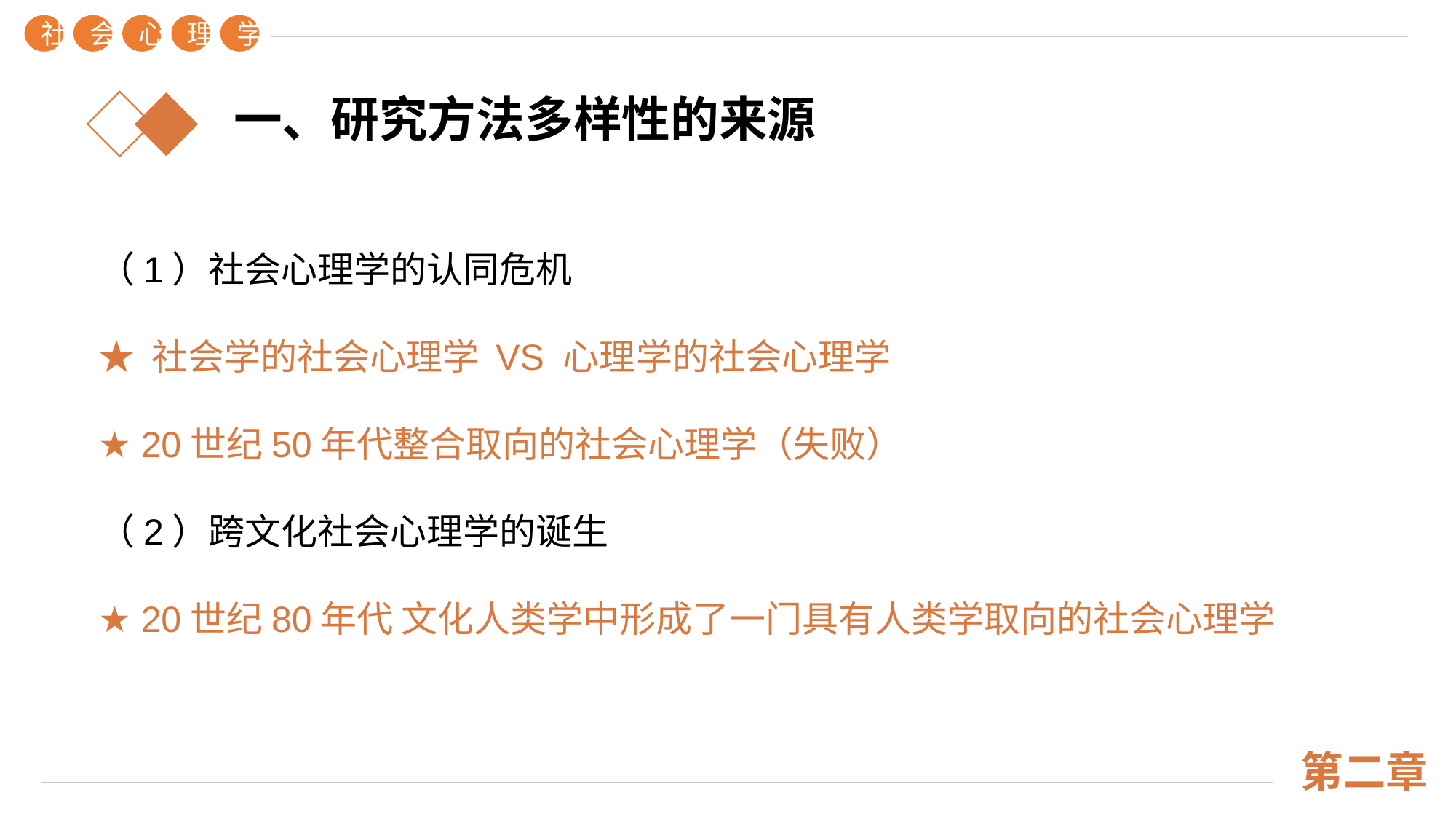

社
会
心
理
学
第二章
一、研究方法多样性的来源

（1）社会心理学的认同危机
★ 社会学的社会心理学 VS 心理学的社会心理学
★ 20世纪50年代整合取向的社会心理学（失败）
（2）跨文化社会心理学的诞生
★ 20世纪80年代 文化人类学中形成了一门具有人类学取向的社会心理学